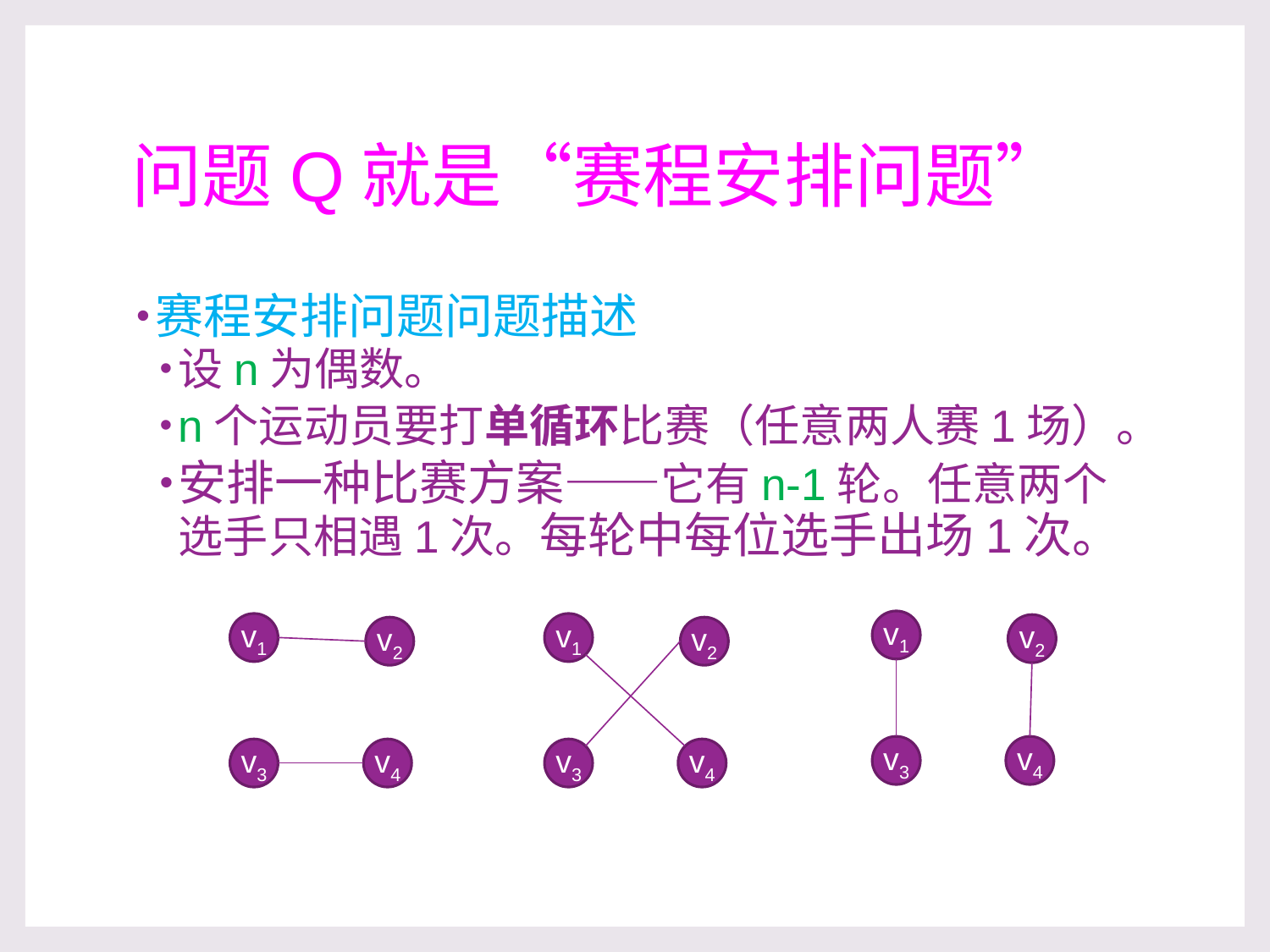

# 问题Q就是“赛程安排问题”
赛程安排问题问题描述
设n为偶数。
n个运动员要打单循环比赛（任意两人赛1场）。
安排一种比赛方案——它有n-1轮。任意两个选手只相遇1次。每轮中每位选手出场1次。
v1
v1
v1
v2
v2
v2
v3
v4
v3
v4
v3
v4